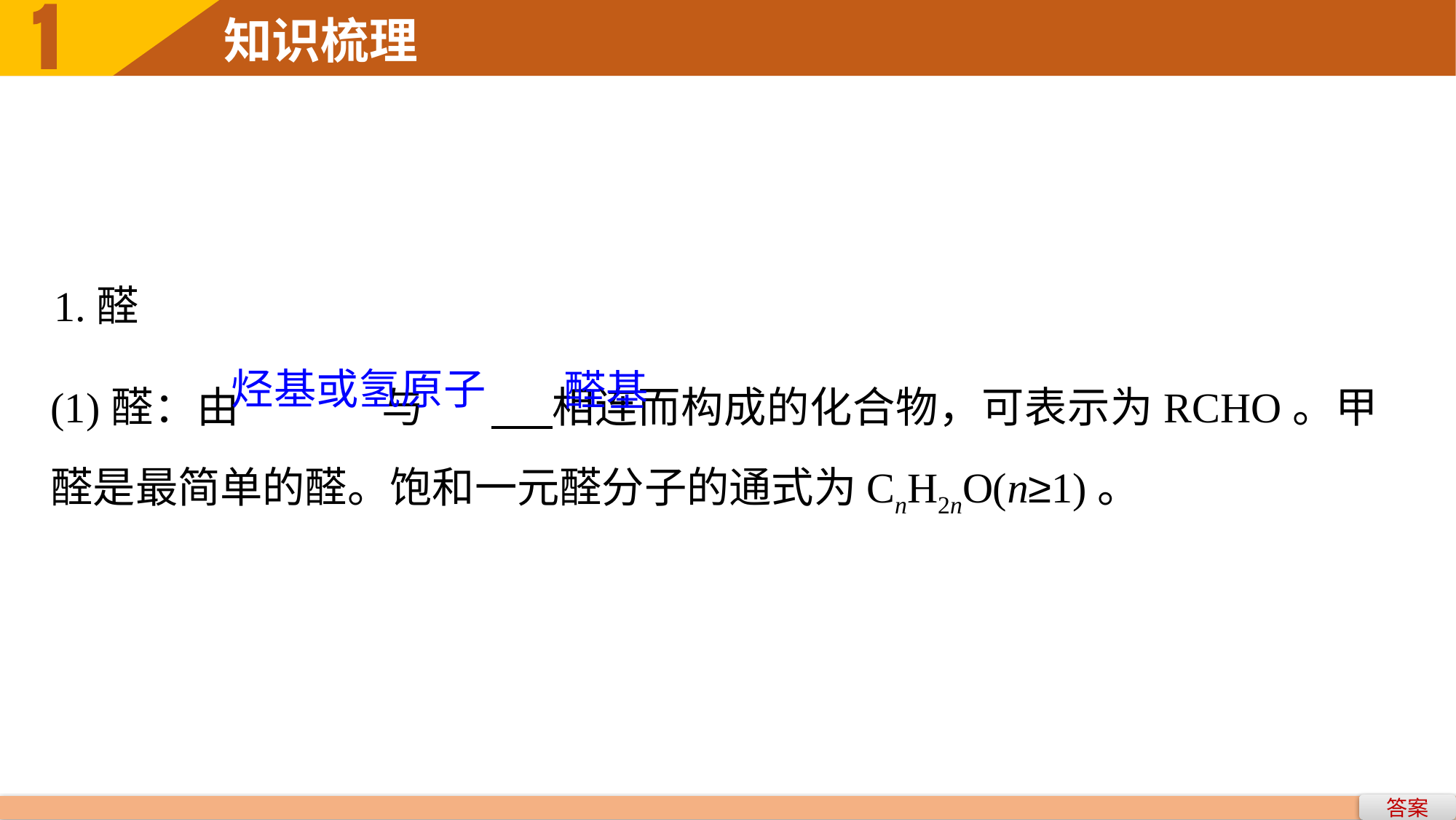

1

知识梳理
1.醛
(1)醛：由		与	      相连而构成的化合物，可表示为RCHO。甲醛是最简单的醛。饱和一元醛分子的通式为CnH2nO(n≥1)。
烃基或氢原子
醛基
答案